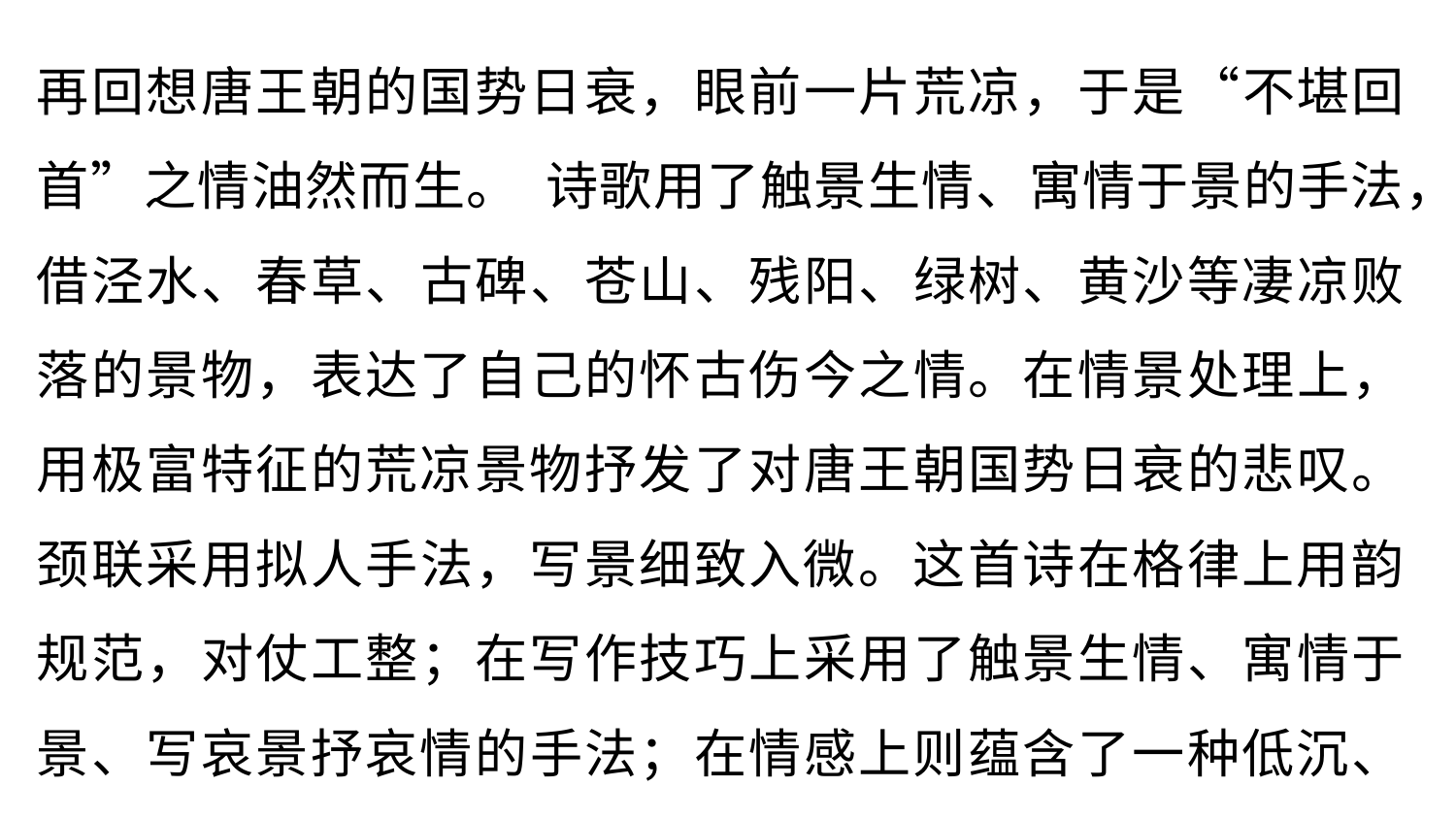

再回想唐王朝的国势日衰，眼前一片荒凉，于是“不堪回首”之情油然而生。  诗歌用了触景生情、寓情于景的手法，借泾水、春草、古碑、苍山、残阳、绿树、黄沙等凄凉败落的景物，表达了自己的怀古伤今之情。在情景处理上，用极富特征的荒凉景物抒发了对唐王朝国势日衰的悲叹。颈联采用拟人手法，写景细致入微。这首诗在格律上用韵规范，对仗工整；在写作技巧上采用了触景生情、寓情于景、写哀景抒哀情的手法；在情感上则蕴含了一种低沉、落寞的思想情绪。